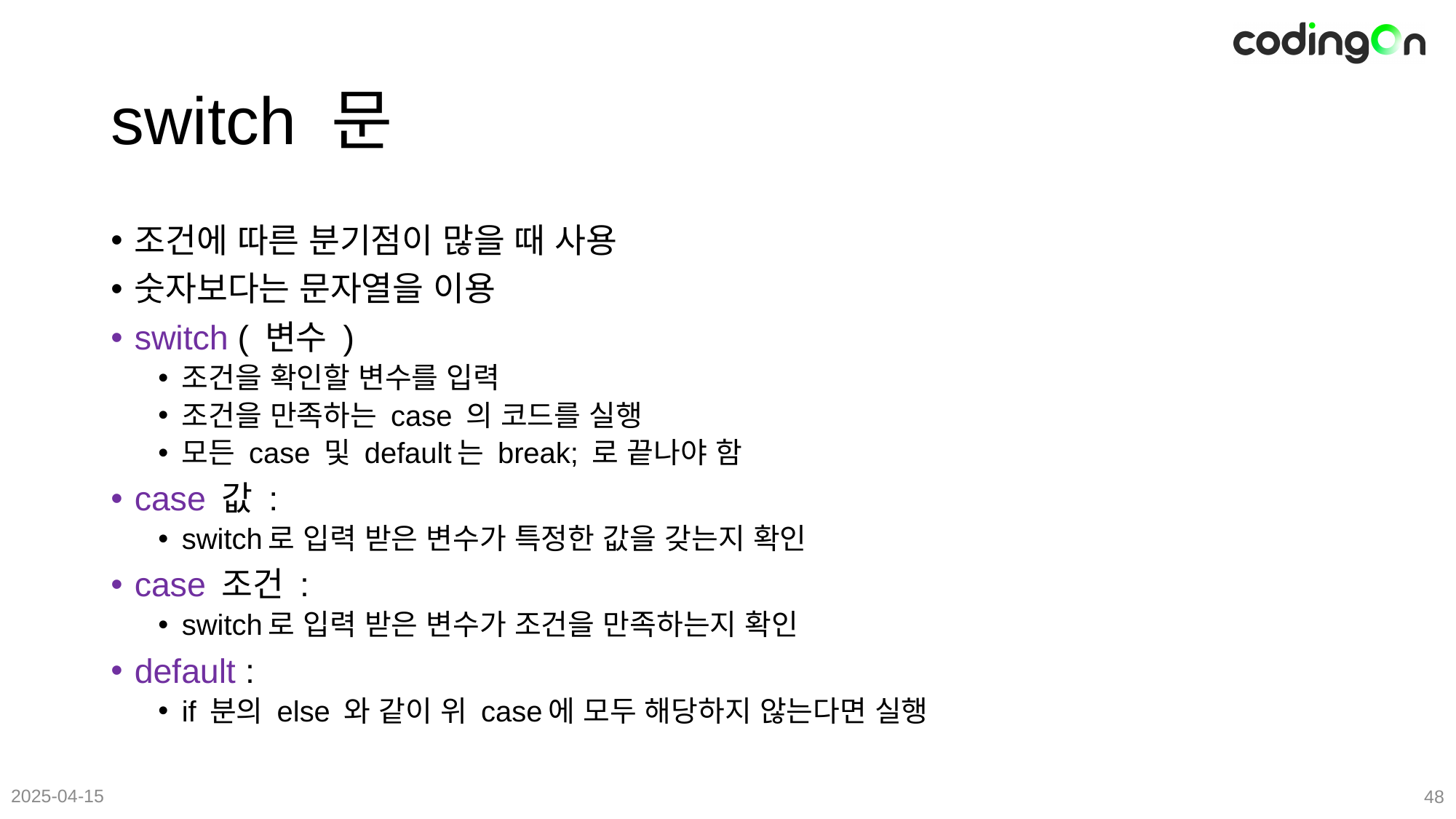

# switch 문
조건에 따른 분기점이 많을 때 사용
숫자보다는 문자열을 이용
switch ( 변수 )
조건을 확인할 변수를 입력
조건을 만족하는 case 의 코드를 실행
모든 case 및 default는 break; 로 끝나야 함
case 값 :
switch로 입력 받은 변수가 특정한 값을 갖는지 확인
case 조건 :
switch로 입력 받은 변수가 조건을 만족하는지 확인
default :
if 분의 else 와 같이 위 case에 모두 해당하지 않는다면 실행

2025-04-15
48